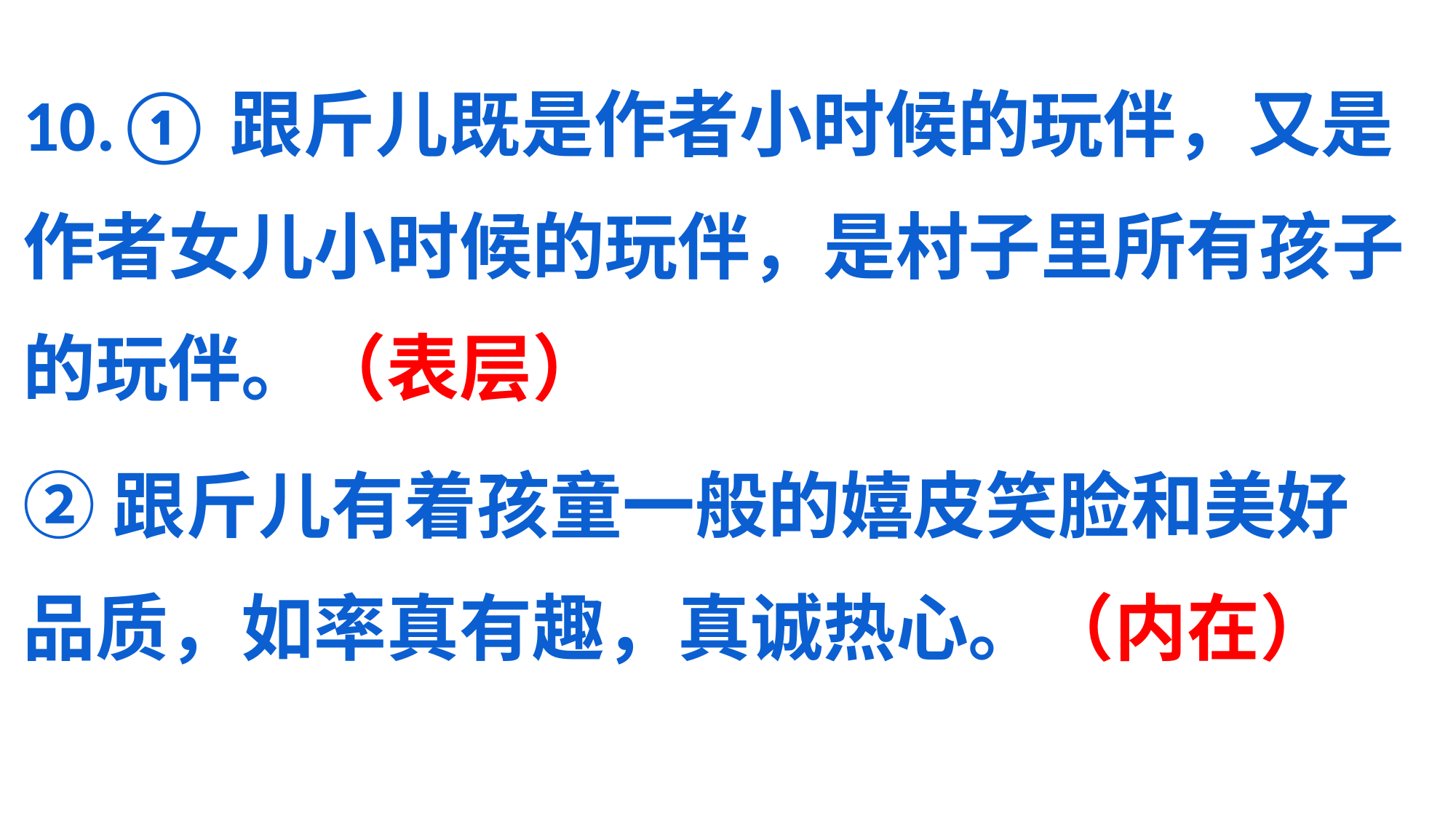

10.①跟斤儿既是作者小时候的玩伴，又是作者女儿小时候的玩伴，是村子里所有孩子的玩伴。（表层）
②跟斤儿有着孩童一般的嬉皮笑脸和美好品质，如率真有趣，真诚热心。（内在）